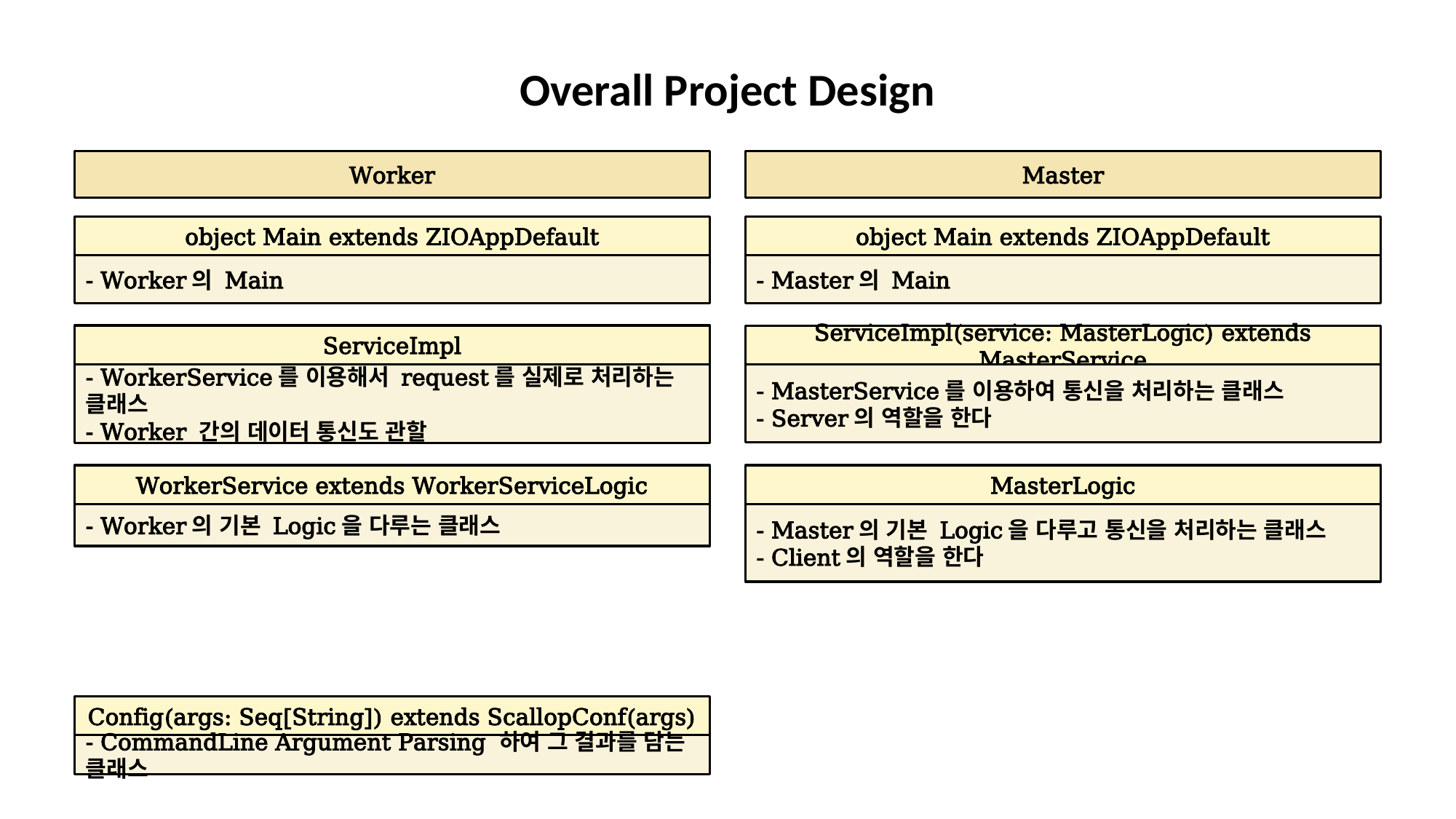

Overall Project Design
Worker
Master
object Main extends ZIOAppDefault
- Worker의 Main
object Main extends ZIOAppDefault
- Master의 Main
ServiceImpl
- WorkerService를 이용해서 request를 실제로 처리하는 클래스
- Worker 간의 데이터 통신도 관할
ServiceImpl(service: MasterLogic) extends MasterService
- MasterService를 이용하여 통신을 처리하는 클래스
- Server의 역할을 한다
WorkerService extends WorkerServiceLogic
- Worker의 기본 Logic을 다루는 클래스
MasterLogic
- Master의 기본 Logic을 다루고 통신을 처리하는 클래스
- Client의 역할을 한다
Config(args: Seq[String]) extends ScallopConf(args)
- CommandLine Argument Parsing 하여 그 결과를 담는 클래스